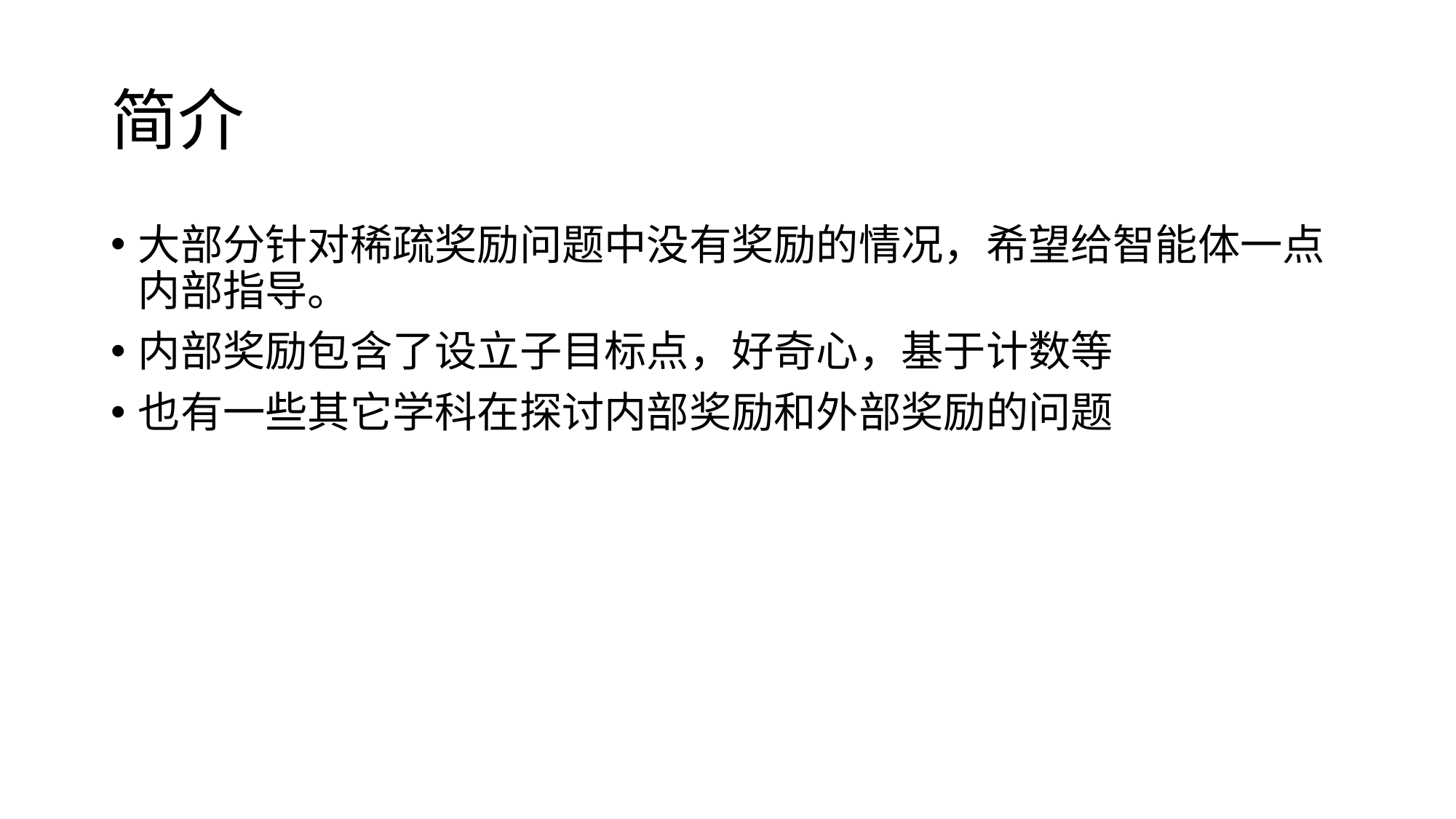

# 简介
大部分针对稀疏奖励问题中没有奖励的情况，希望给智能体一点内部指导。
内部奖励包含了设立子目标点，好奇心，基于计数等
也有一些其它学科在探讨内部奖励和外部奖励的问题